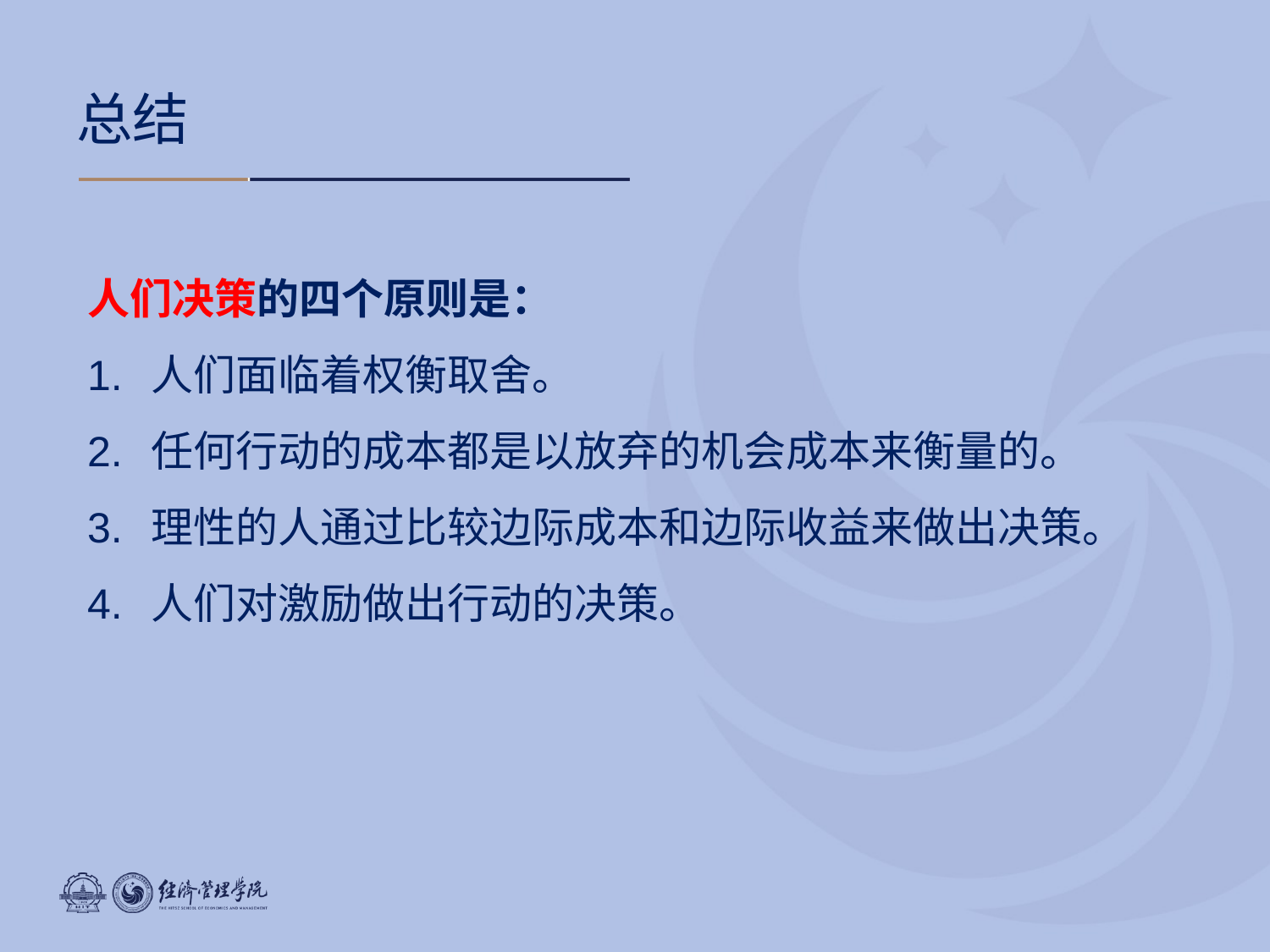

# 总结
人们决策的四个原则是：
人们面临着权衡取舍。
任何行动的成本都是以放弃的机会成本来衡量的。
理性的人通过比较边际成本和边际收益来做出决策。
人们对激励做出行动的决策。